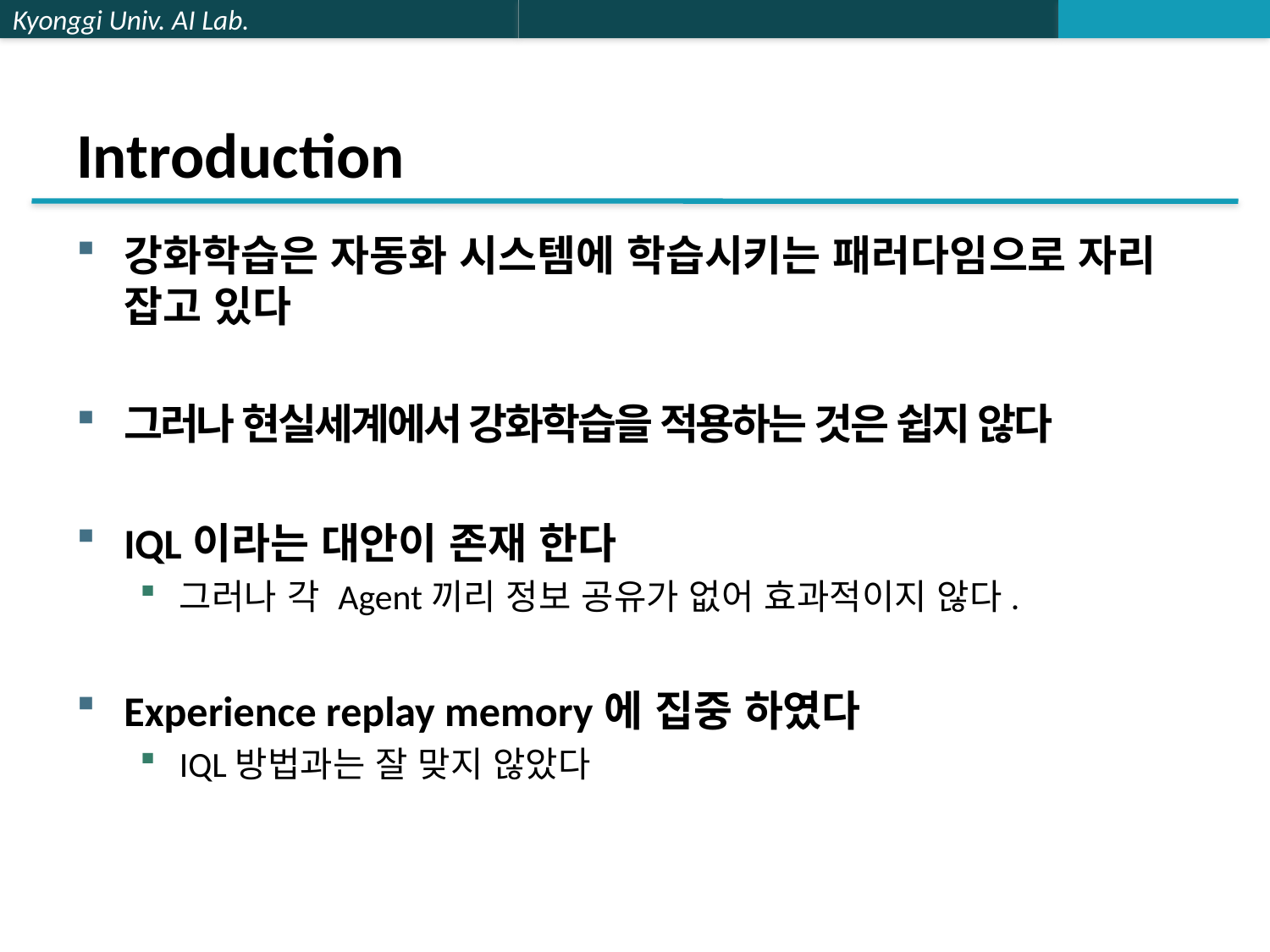

# Introduction
강화학습은 자동화 시스템에 학습시키는 패러다임으로 자리 잡고 있다

그러나 현실세계에서 강화학습을 적용하는 것은 쉽지 않다

IQL이라는 대안이 존재 한다
그러나 각 Agent끼리 정보 공유가 없어 효과적이지 않다.

Experience replay memory에 집중 하였다
IQL방법과는 잘 맞지 않았다